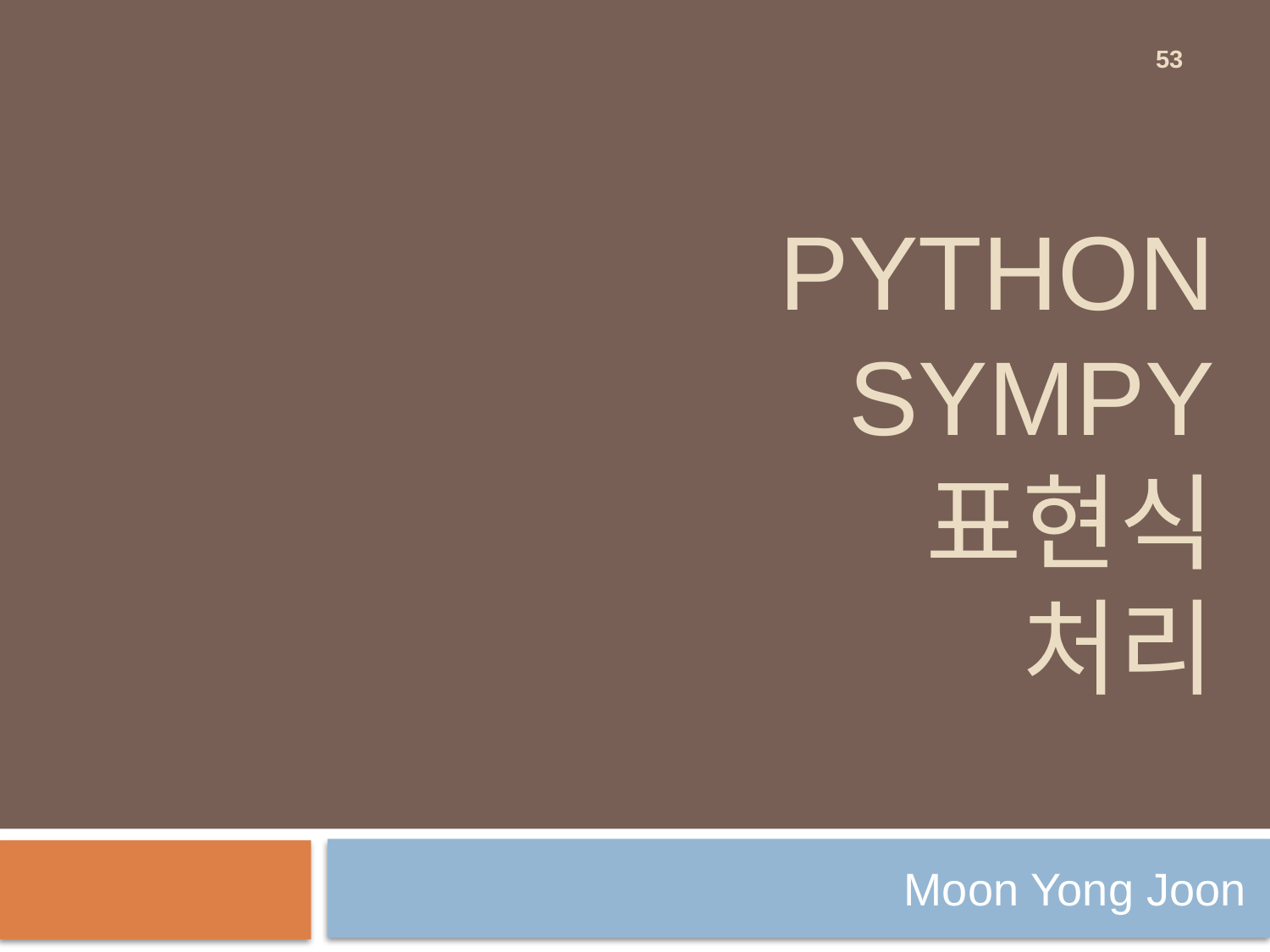

53
# Python sympy 표현식 처리
Moon Yong Joon